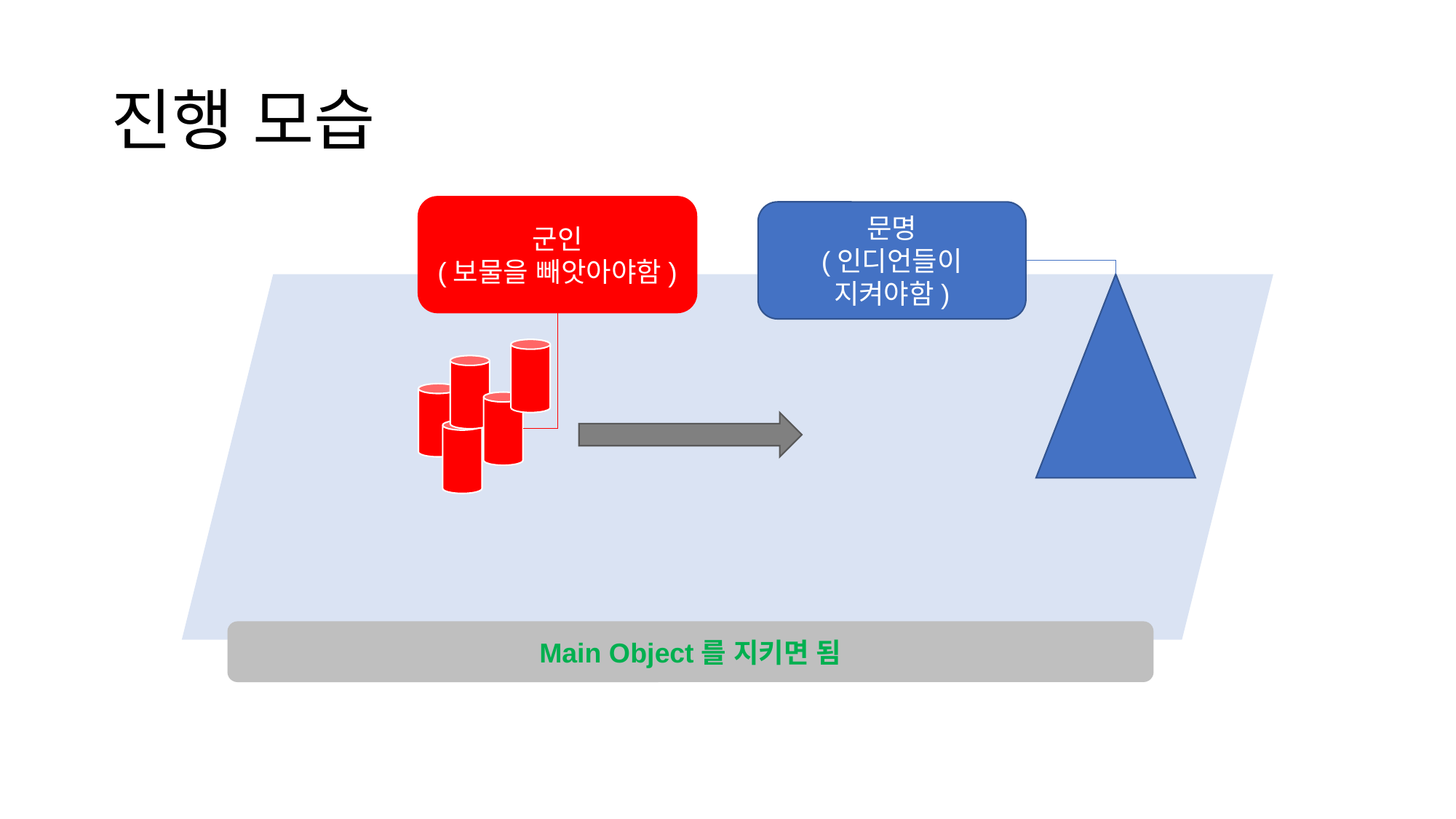

# 진행 모습
군인
(보물을 빼앗아야함)
문명
(인디언들이 지켜야함)

Main Object를 지키면 됨